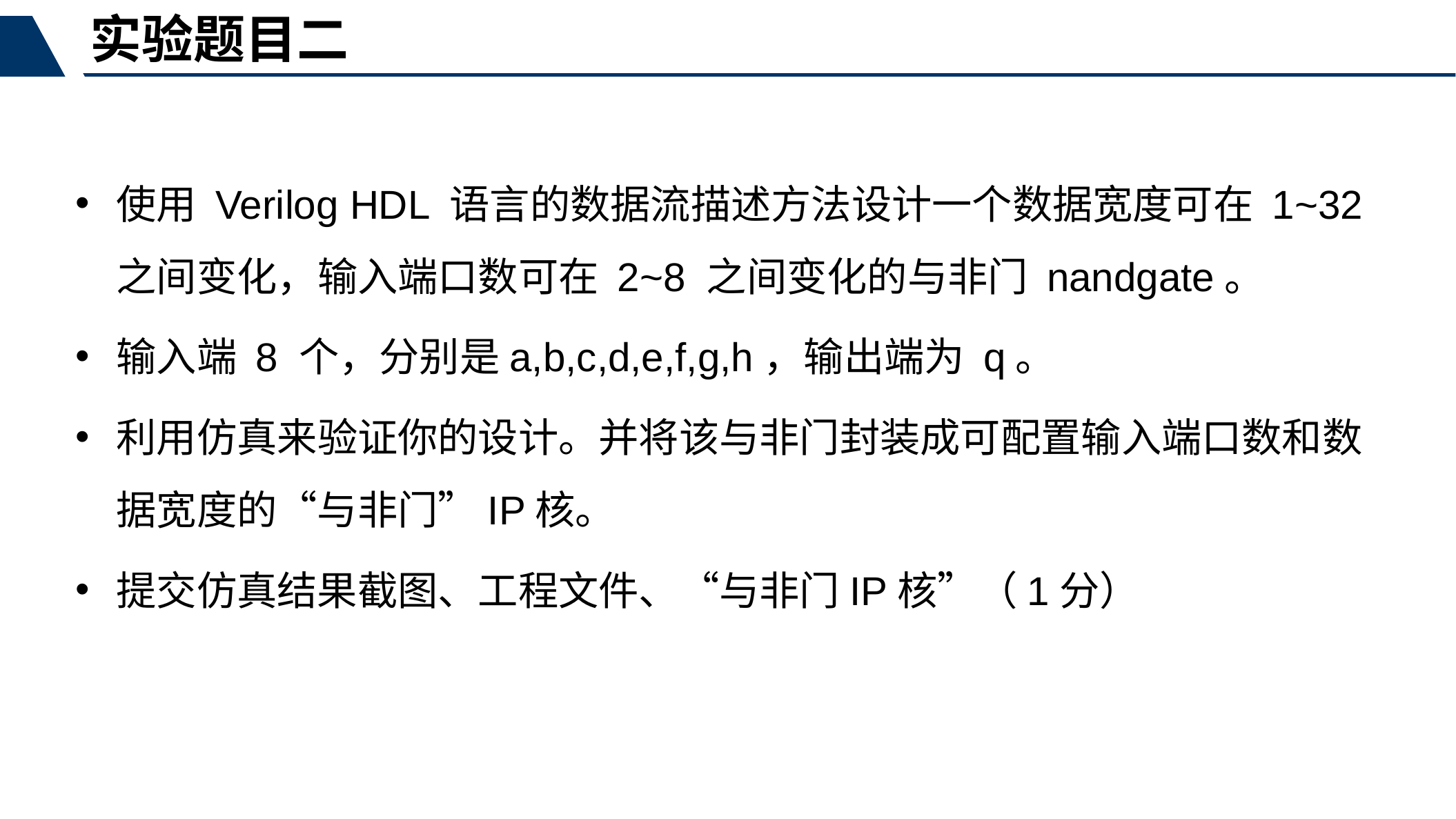

实验题目二

使用 Verilog HDL 语言的数据流描述方法设计一个数据宽度可在 1~32 之间变化，输入端口数可在 2~8 之间变化的与非门 nandgate。
输入端 8 个，分别是a,b,c,d,e,f,g,h，输出端为 q。
利用仿真来验证你的设计。并将该与非门封装成可配置输入端口数和数据宽度的“与非门”IP核。
提交仿真结果截图、工程文件、“与非门IP核”（1分）